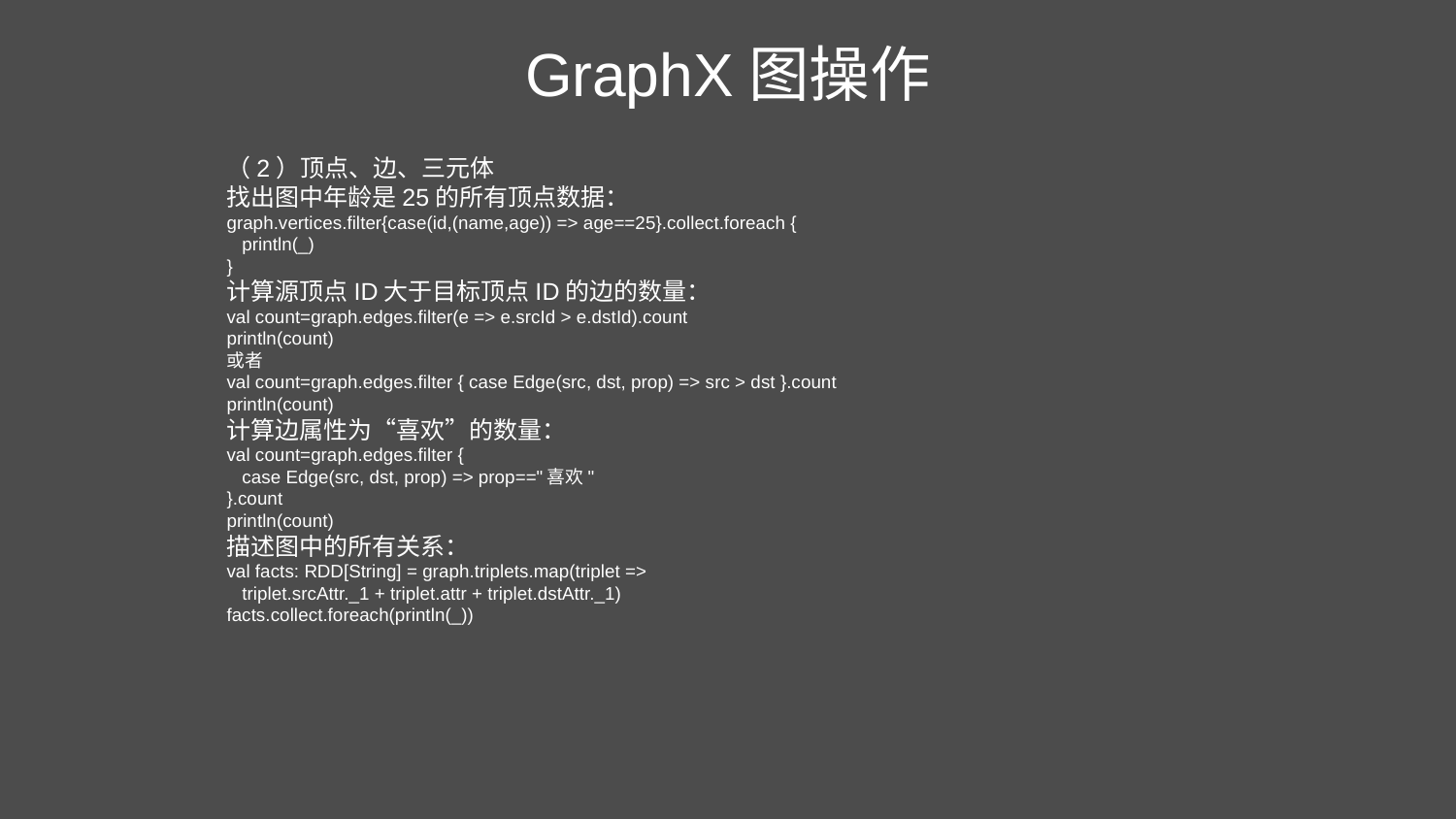

GraphX图操作

（2）顶点、边、三元体
找出图中年龄是25的所有顶点数据：
graph.vertices.filter{case(id,(name,age)) => age==25}.collect.foreach {
   println(_)
}
计算源顶点ID大于目标顶点ID的边的数量：
val count=graph.edges.filter(e => e.srcId > e.dstId).count
println(count)
或者
val count=graph.edges.filter { case Edge(src, dst, prop) => src > dst }.count
println(count)
计算边属性为“喜欢”的数量：
val count=graph.edges.filter {
   case Edge(src, dst, prop) => prop=="喜欢"
}.count
println(count)
描述图中的所有关系：
val facts: RDD[String] = graph.triplets.map(triplet =>
   triplet.srcAttr._1 + triplet.attr + triplet.dstAttr._1)
facts.collect.foreach(println(_))